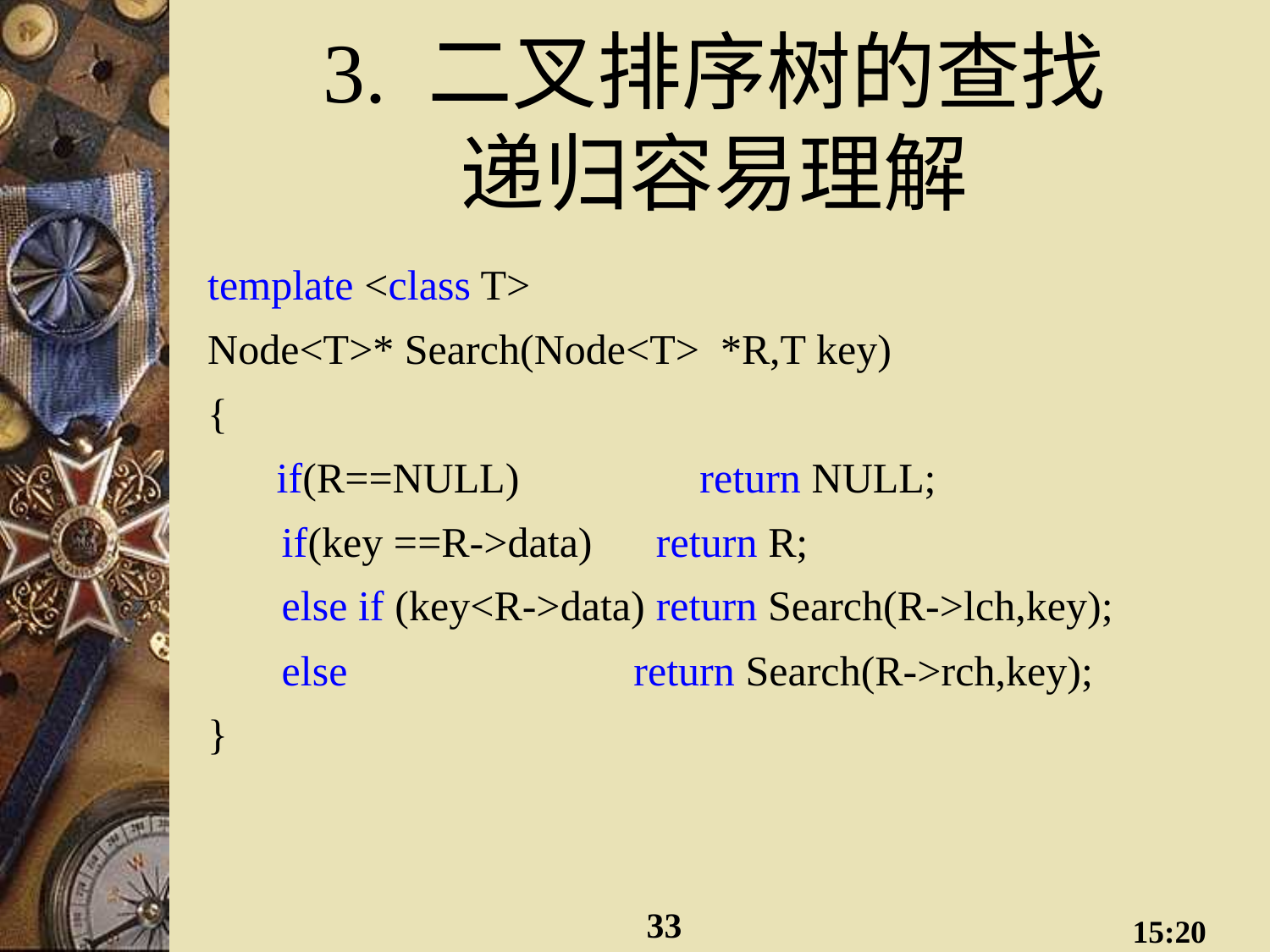

# 3. 二叉排序树的查找 递归容易理解
template <class T>
Node<T>* Search(Node<T>  *R,T key)
{
	  if(R==NULL) 	      return NULL;
       if(key ==R->data)      return R;
       else if (key<R->data) return Search(R->lch,key);
       else                           return Search(R->rch,key);
}